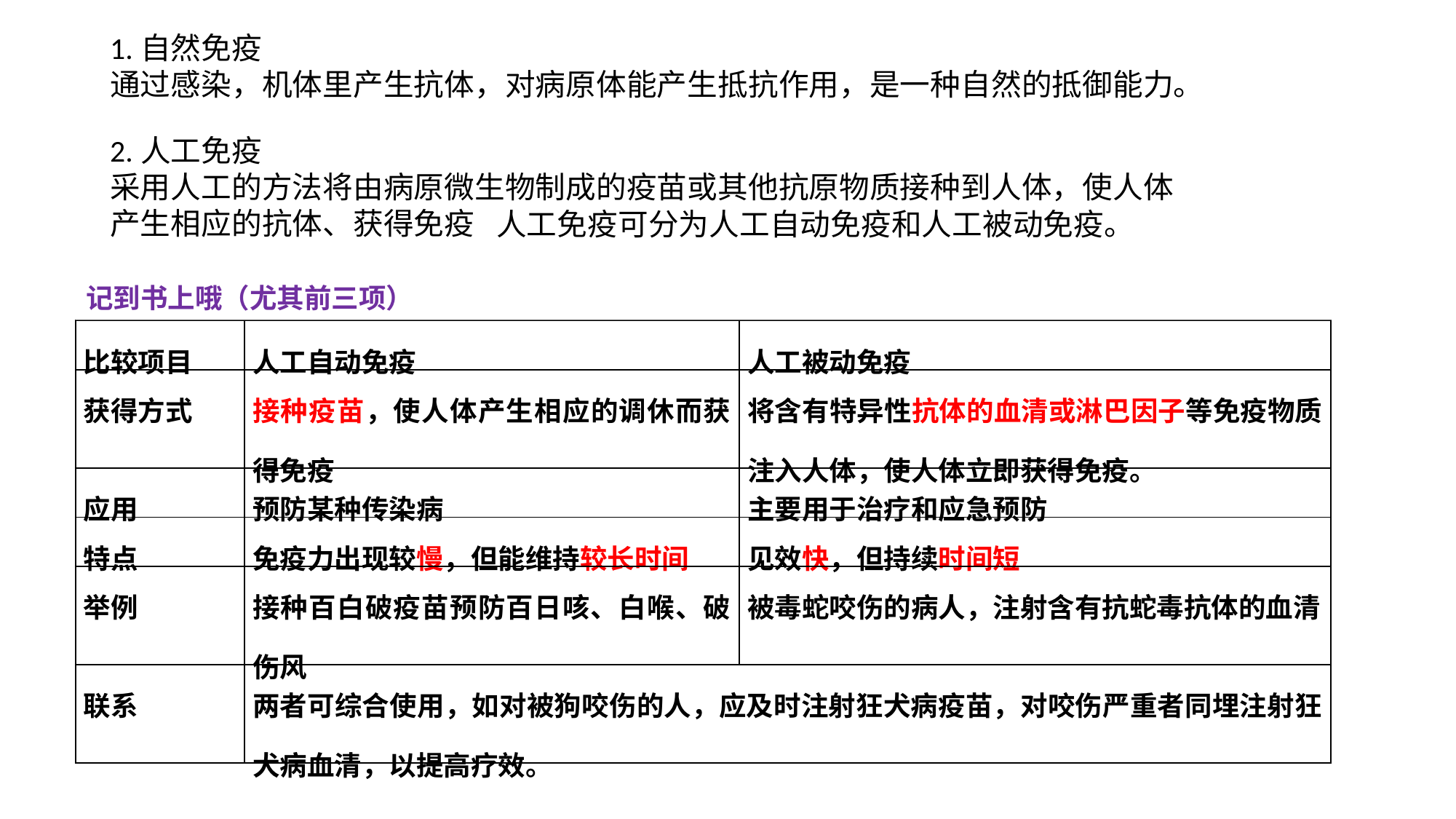

1.自然免疫
通过感染，机体里产生抗体，对病原体能产生抵抗作用，是一种自然的抵御能力。
2.人工免疫
采用人工的方法将由病原微生物制成的疫苗或其他抗原物质接种到人体，使人体产生相应的抗体、获得免疫
人工免疫可分为人工自动免疫和人工被动免疫。

记到书上哦（尤其前三项）
|  |  |  |
| --- | --- | --- |
| 比较项目 | 人工自动免疫 | 人工被动免疫 |
| 获得方式 | 接种疫苗，使人体产生相应的调休而获得免疫 | 将含有特异性抗体的血清或淋巴因子等免疫物质注入人体，使人体立即获得免疫。 |
| 应用 | 预防某种传染病 | 主要用于治疗和应急预防 |
| 特点 | 免疫力出现较慢，但能维持较长时间 | 见效快，但持续时间短 |
| 举例 | 接种百白破疫苗预防百日咳、白喉、破伤风 | 被毒蛇咬伤的病人，注射含有抗蛇毒抗体的血清 |
| 联系 | 两者可综合使用，如对被狗咬伤的人，应及时注射狂犬病疫苗，对咬伤严重者同埋注射狂犬病血清，以提高疗效。 |  |